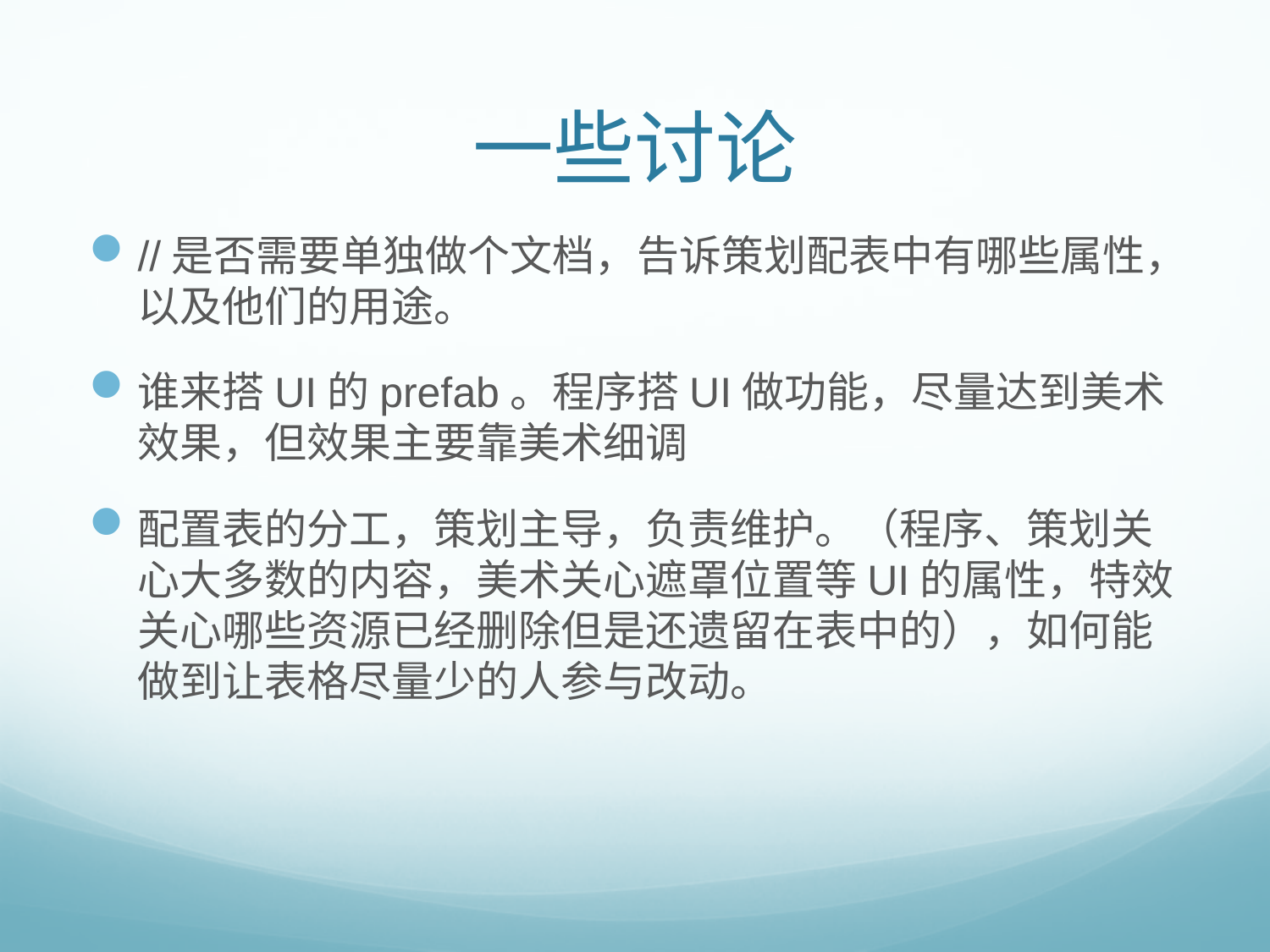

# 一些讨论
//是否需要单独做个文档，告诉策划配表中有哪些属性，以及他们的用途。
谁来搭UI的prefab。程序搭UI做功能，尽量达到美术效果，但效果主要靠美术细调
配置表的分工，策划主导，负责维护。（程序、策划关心大多数的内容，美术关心遮罩位置等UI的属性，特效关心哪些资源已经删除但是还遗留在表中的），如何能做到让表格尽量少的人参与改动。